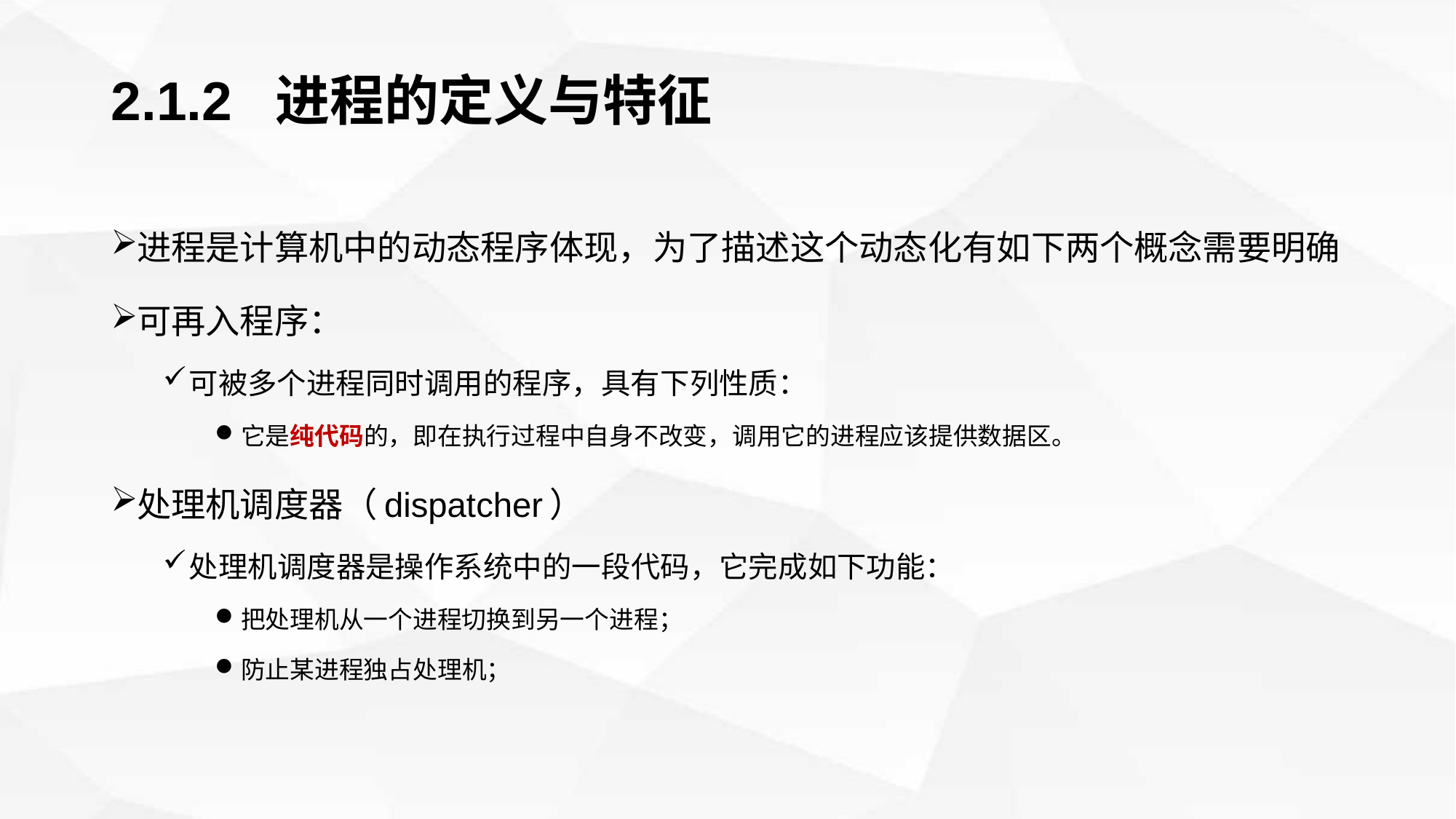

# 2.1.2  进程的定义与特征
进程是计算机中的动态程序体现，为了描述这个动态化有如下两个概念需要明确
可再入程序：
可被多个进程同时调用的程序，具有下列性质：
它是纯代码的，即在执行过程中自身不改变，调用它的进程应该提供数据区。
处理机调度器（dispatcher）
处理机调度器是操作系统中的一段代码，它完成如下功能：
把处理机从一个进程切换到另一个进程；
防止某进程独占处理机；